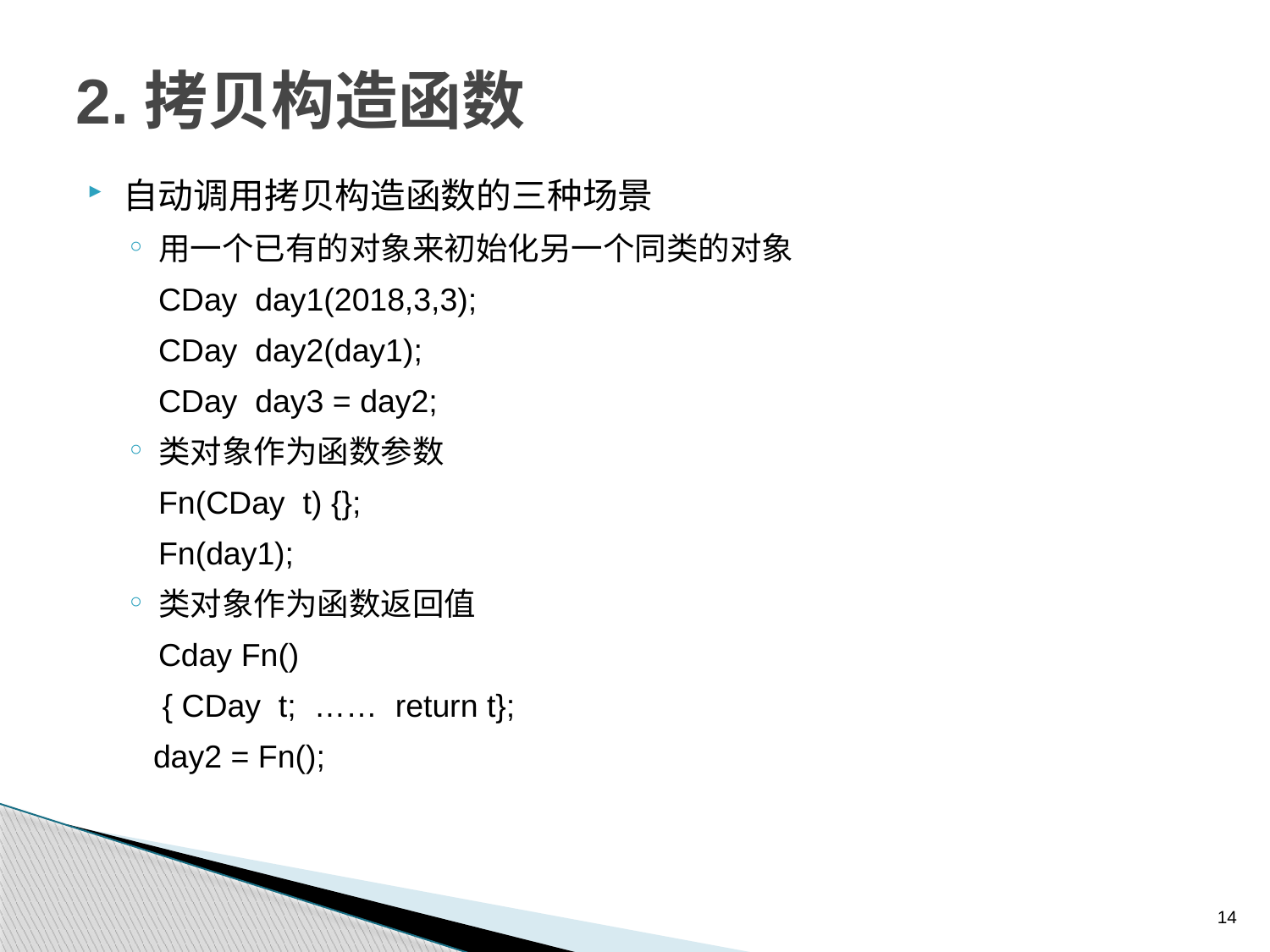

# 2.拷贝构造函数
自动调用拷贝构造函数的三种场景
用一个已有的对象来初始化另一个同类的对象
	CDay  day1(2018,3,3);
	CDay  day2(day1);
  	CDay  day3 = day2;
类对象作为函数参数
	Fn(CDay  t) {};
	Fn(day1);
类对象作为函数返回值
	Cday Fn()
    { CDay  t;  ……  return t};
   day2 = Fn();

14